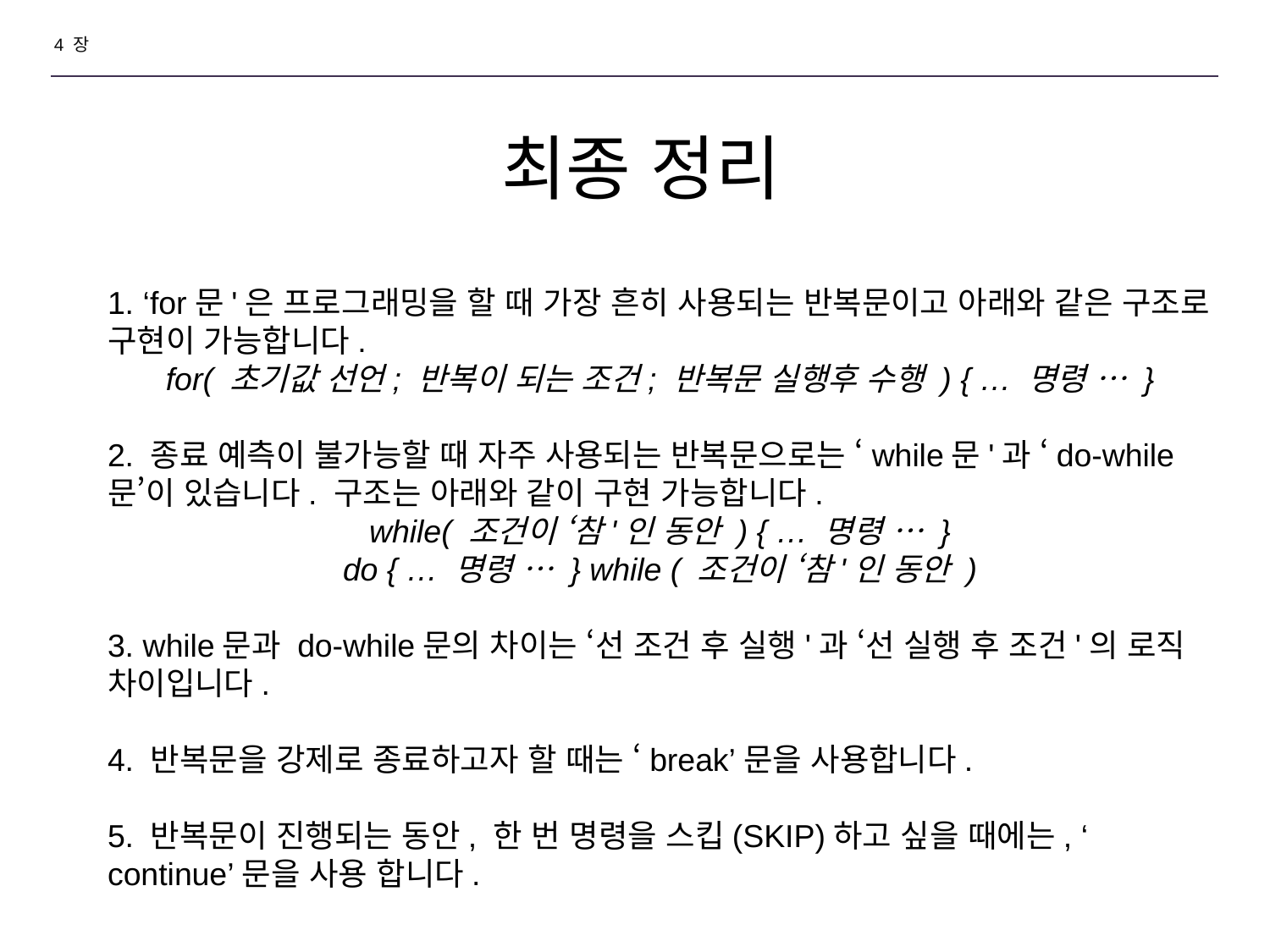

4 장
# 최종 정리

1. ‘for문'은 프로그래밍을 할 때 가장 흔히 사용되는 반복문이고 아래와 같은 구조로 구현이 가능합니다.
for( 초기값 선언; 반복이 되는 조건; 반복문 실행후 수행 ) { … 명령 … }

2. 종료 예측이 불가능할 때 자주 사용되는 반복문으로는 ‘while문'과 ‘do-while문’이 있습니다. 구조는 아래와 같이 구현 가능합니다.
while( 조건이 ‘참'인 동안 ) { … 명령 … }
do { … 명령 … } while ( 조건이 ‘참'인 동안 )

3. while문과 do-while문의 차이는 ‘선 조건 후 실행'과 ‘선 실행 후 조건'의 로직 차이입니다.

4. 반복문을 강제로 종료하고자 할 때는 ‘break’문을 사용합니다.

5. 반복문이 진행되는 동안, 한 번 명령을 스킵(SKIP)하고 싶을 때에는, ‘ continue’문을 사용 합니다.